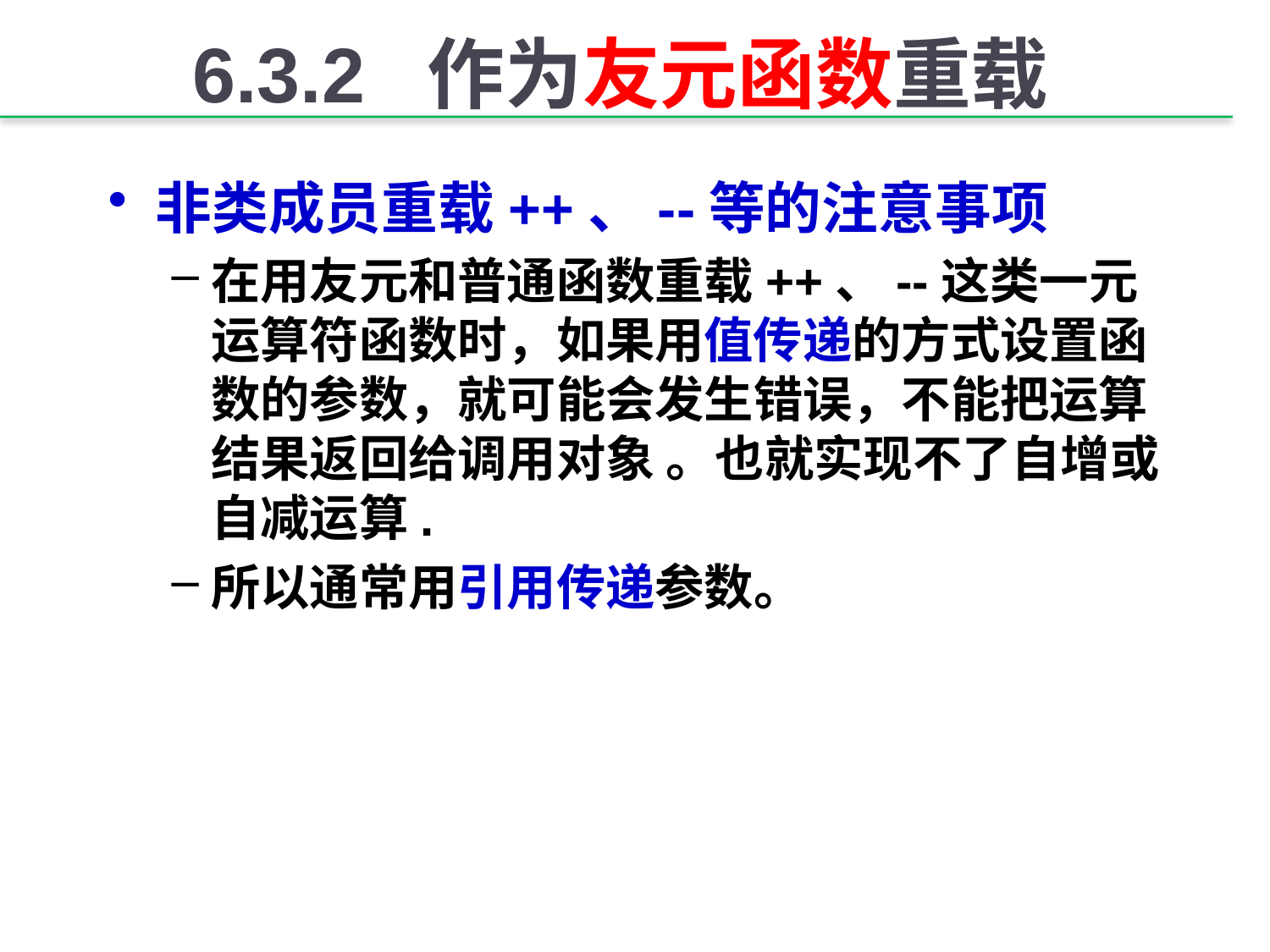

6.3.2  作为友元函数重载
非类成员重载++、--等的注意事项
在用友元和普通函数重载++、--这类一元运算符函数时，如果用值传递的方式设置函数的参数，就可能会发生错误，不能把运算结果返回给调用对象 。也就实现不了自增或自减运算.
所以通常用引用传递参数。